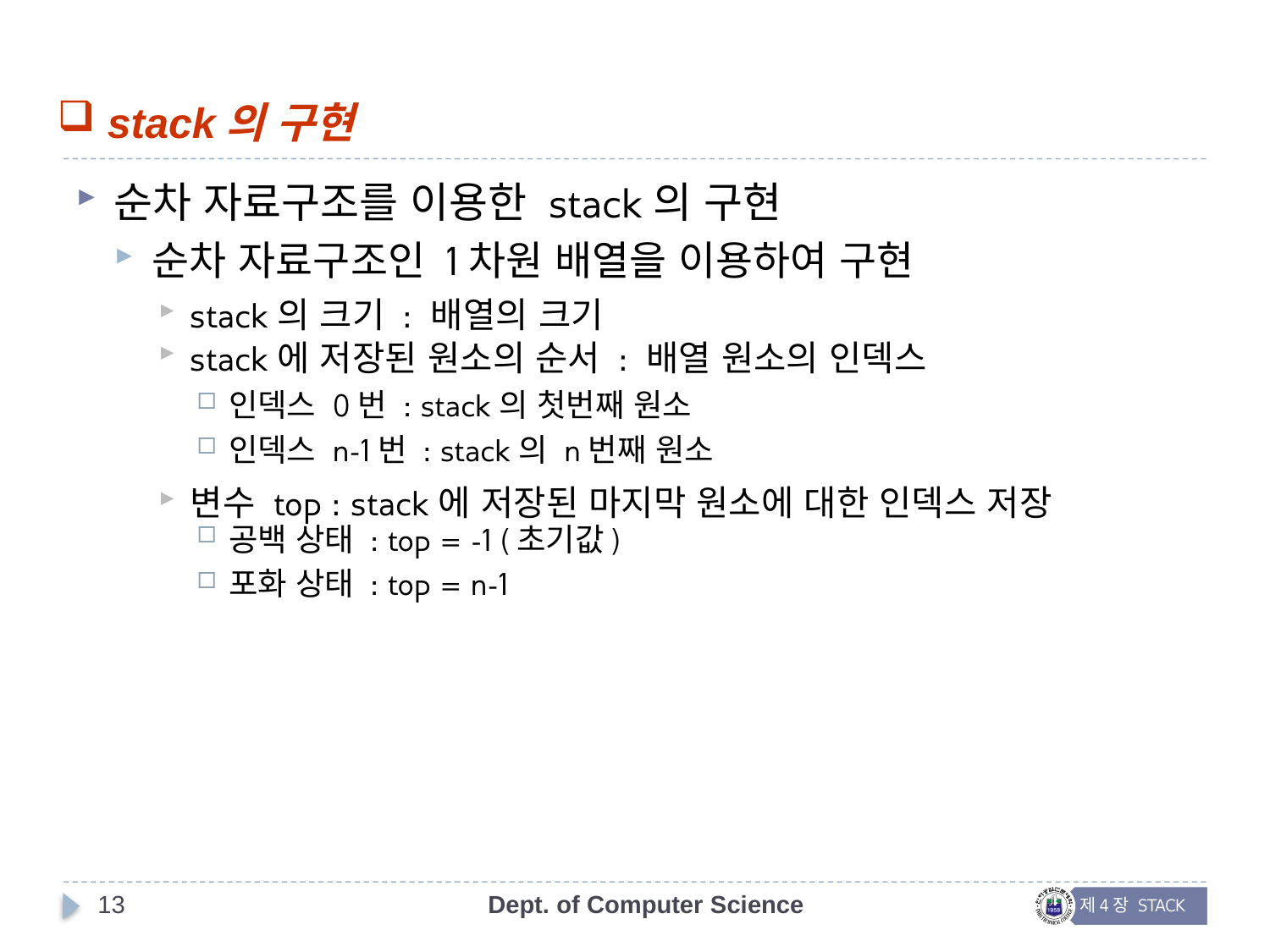

stack의 구현
순차 자료구조를 이용한 stack의 구현
순차 자료구조인 1차원 배열을 이용하여 구현
stack의 크기 : 배열의 크기
stack에 저장된 원소의 순서 : 배열 원소의 인덱스
인덱스 0번 : stack의 첫번째 원소
인덱스 n-1번 : stack의 n번째 원소
변수 top : stack에 저장된 마지막 원소에 대한 인덱스 저장
공백 상태 : top = -1 (초기값)
포화 상태 : top = n-1
13
Dept. of Computer Science